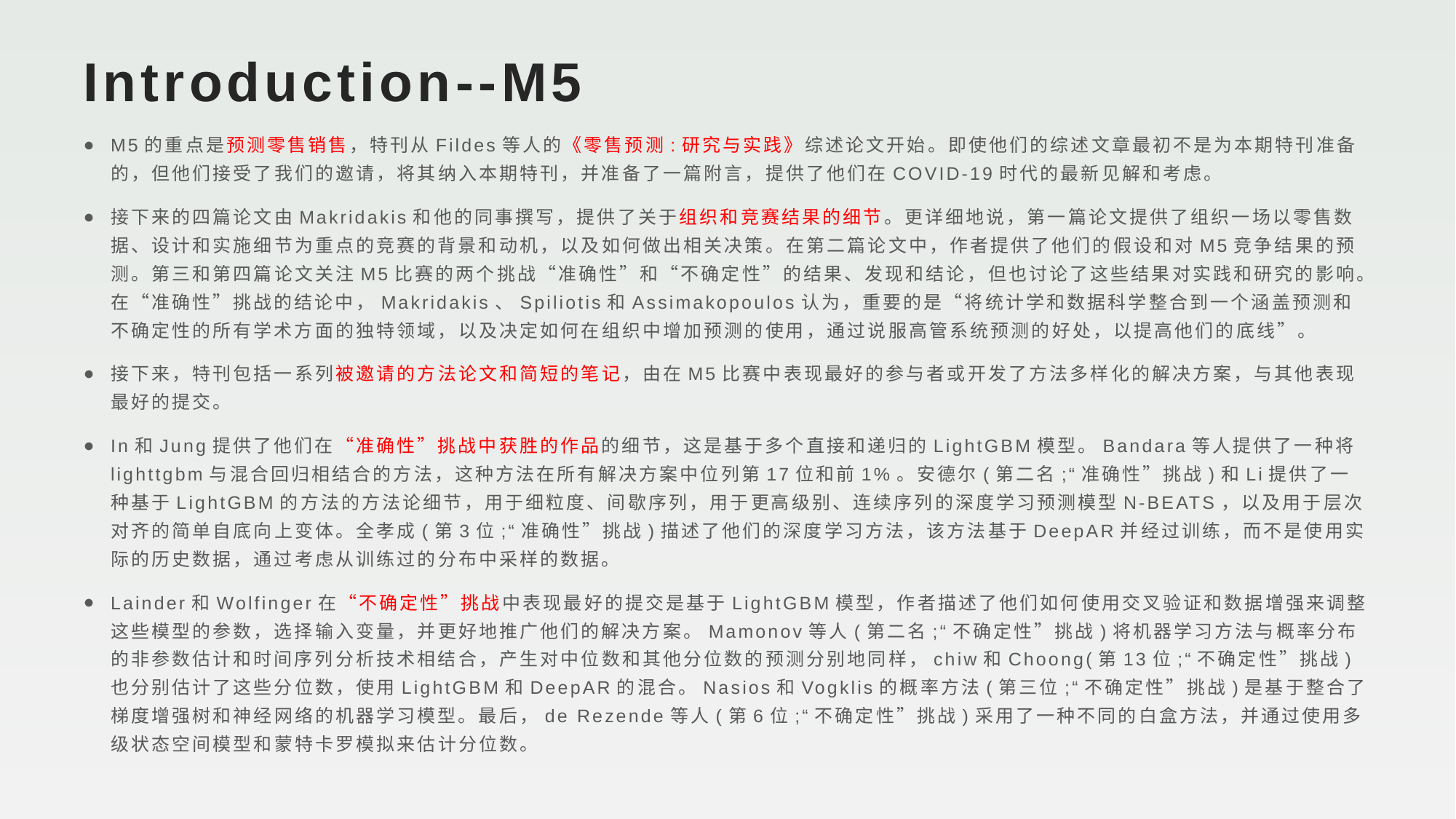

# Introduction--M5
M5的重点是预测零售销售，特刊从Fildes等人的《零售预测:研究与实践》综述论文开始。即使他们的综述文章最初不是为本期特刊准备的，但他们接受了我们的邀请，将其纳入本期特刊，并准备了一篇附言，提供了他们在COVID-19时代的最新见解和考虑。
接下来的四篇论文由Makridakis和他的同事撰写，提供了关于组织和竞赛结果的细节。更详细地说，第一篇论文提供了组织一场以零售数据、设计和实施细节为重点的竞赛的背景和动机，以及如何做出相关决策。在第二篇论文中，作者提供了他们的假设和对M5竞争结果的预测。第三和第四篇论文关注M5比赛的两个挑战“准确性”和“不确定性”的结果、发现和结论，但也讨论了这些结果对实践和研究的影响。在“准确性”挑战的结论中，Makridakis、Spiliotis和Assimakopoulos认为，重要的是“将统计学和数据科学整合到一个涵盖预测和不确定性的所有学术方面的独特领域，以及决定如何在组织中增加预测的使用，通过说服高管系统预测的好处，以提高他们的底线”。
接下来，特刊包括一系列被邀请的方法论文和简短的笔记，由在M5比赛中表现最好的参与者或开发了方法多样化的解决方案，与其他表现最好的提交。
In和Jung提供了他们在“准确性”挑战中获胜的作品的细节，这是基于多个直接和递归的LightGBM模型。Bandara等人提供了一种将lighttgbm与混合回归相结合的方法，这种方法在所有解决方案中位列第17位和前1%。安德尔(第二名;“准确性”挑战)和Li提供了一种基于LightGBM的方法的方法论细节，用于细粒度、间歇序列，用于更高级别、连续序列的深度学习预测模型N-BEATS，以及用于层次对齐的简单自底向上变体。全孝成(第3位;“准确性”挑战)描述了他们的深度学习方法，该方法基于DeepAR并经过训练，而不是使用实际的历史数据，通过考虑从训练过的分布中采样的数据。
Lainder和Wolfinger在“不确定性”挑战中表现最好的提交是基于LightGBM模型，作者描述了他们如何使用交叉验证和数据增强来调整这些模型的参数，选择输入变量，并更好地推广他们的解决方案。Mamonov等人(第二名;“不确定性”挑战)将机器学习方法与概率分布的非参数估计和时间序列分析技术相结合，产生对中位数和其他分位数的预测分别地同样，chiw和Choong(第13位;“不确定性”挑战)也分别估计了这些分位数，使用LightGBM和DeepAR的混合。Nasios和Vogklis的概率方法(第三位;“不确定性”挑战)是基于整合了梯度增强树和神经网络的机器学习模型。最后，de Rezende等人(第6位;“不确定性”挑战)采用了一种不同的白盒方法，并通过使用多级状态空间模型和蒙特卡罗模拟来估计分位数。